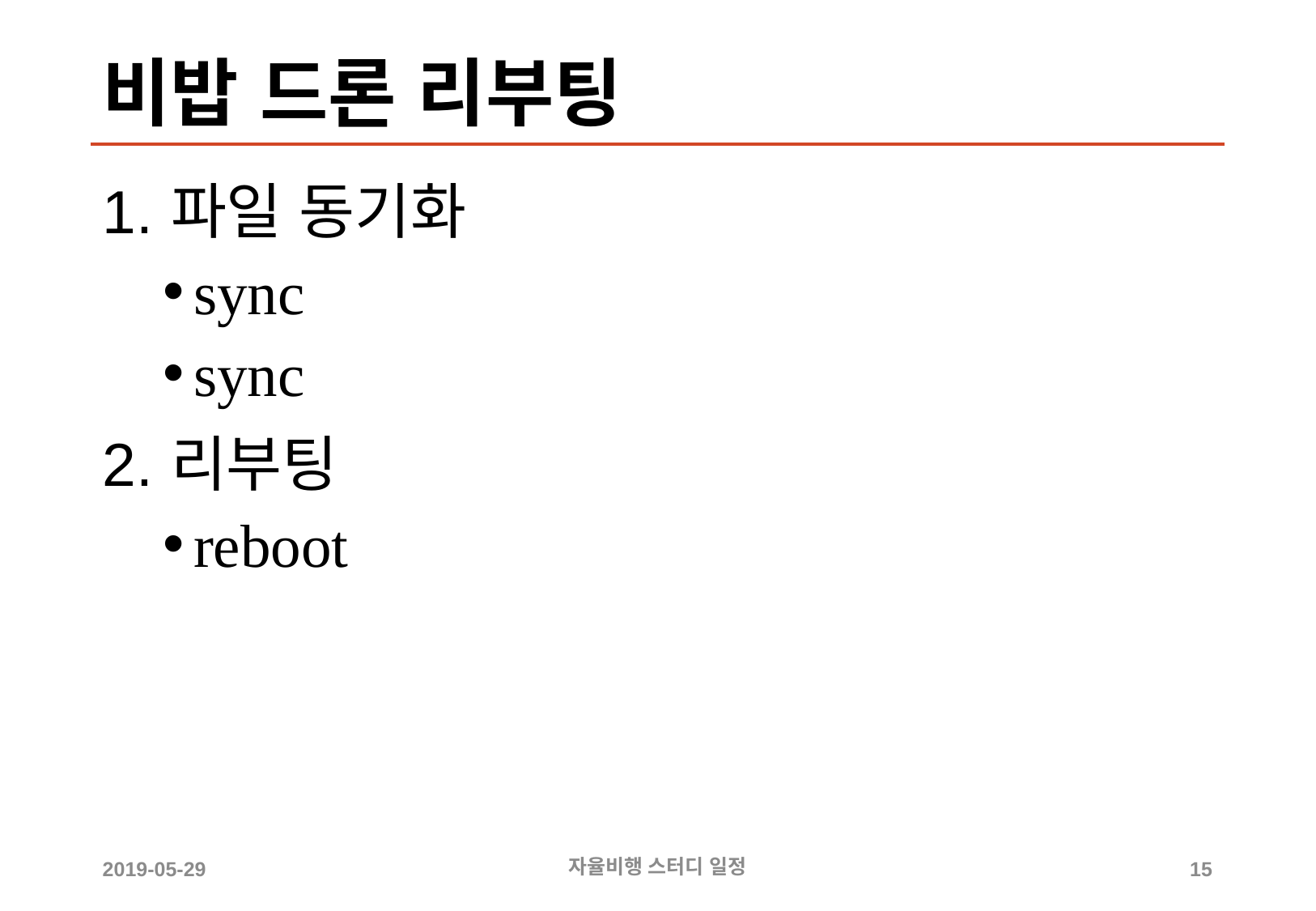

# 비밥 드론 리부팅
파일 동기화
sync
sync
리부팅
reboot

2019-05-29
자율비행 스터디 일정
15